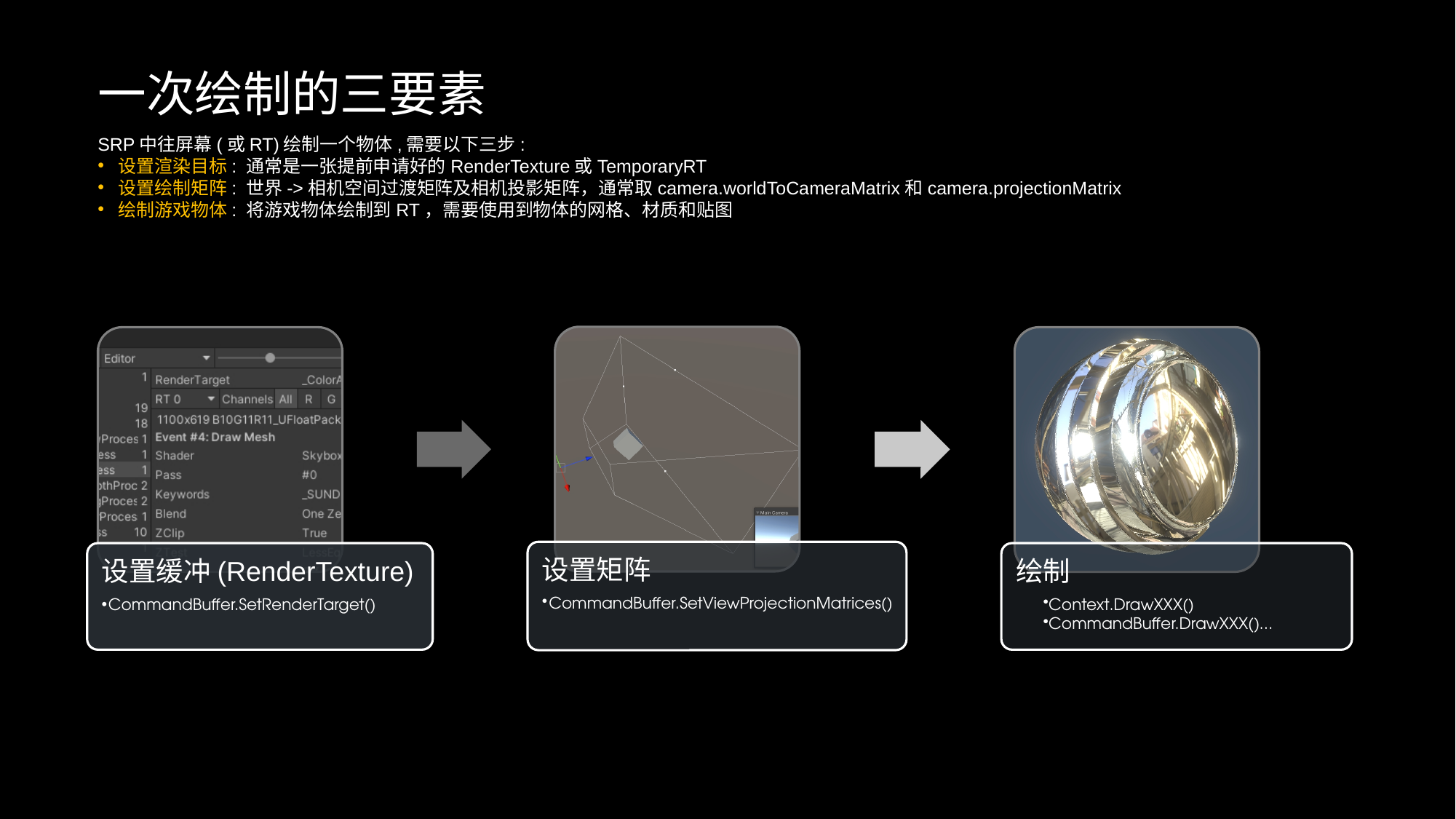

一次绘制的三要素
SRP中往屏幕(或RT)绘制一个物体,需要以下三步:
设置渲染目标: 通常是一张提前申请好的RenderTexture或TemporaryRT
设置绘制矩阵: 世界->相机空间过渡矩阵及相机投影矩阵，通常取camera.worldToCameraMatrix和camera.projectionMatrix
绘制游戏物体: 将游戏物体绘制到RT，需要使用到物体的网格、材质和贴图
设置缓冲(RenderTexture)
CommandBuffer.SetRenderTarget()

设置矩阵
CommandBuffer.SetViewProjectionMatrices()

绘制
Context.DrawXXX()
CommandBuffer.DrawXXX()…